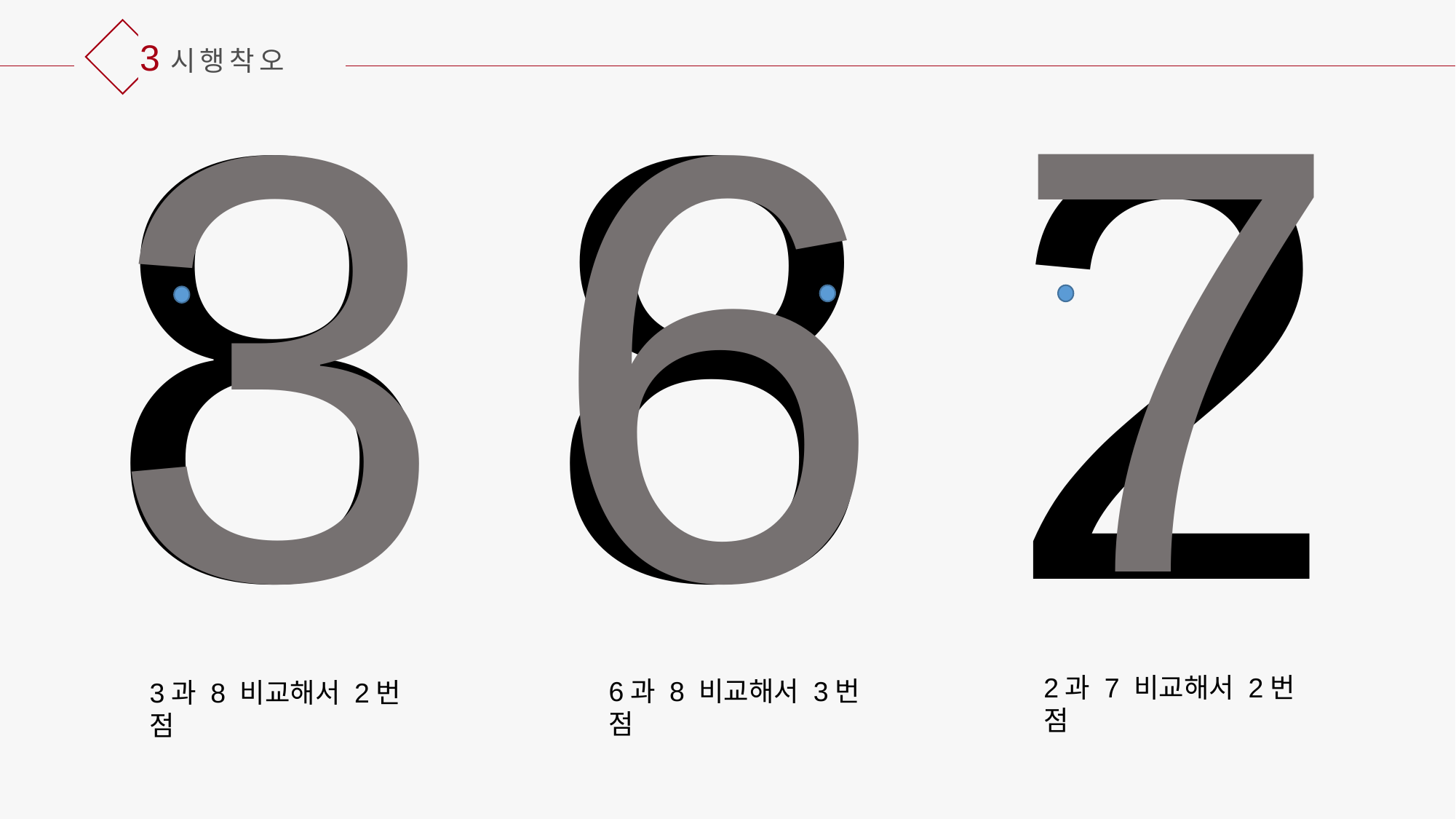

7
8
3
8
6
2

3

시행착오

2과 7 비교해서 2번 점
6과 8 비교해서 3번 점
3과 8 비교해서 2번 점